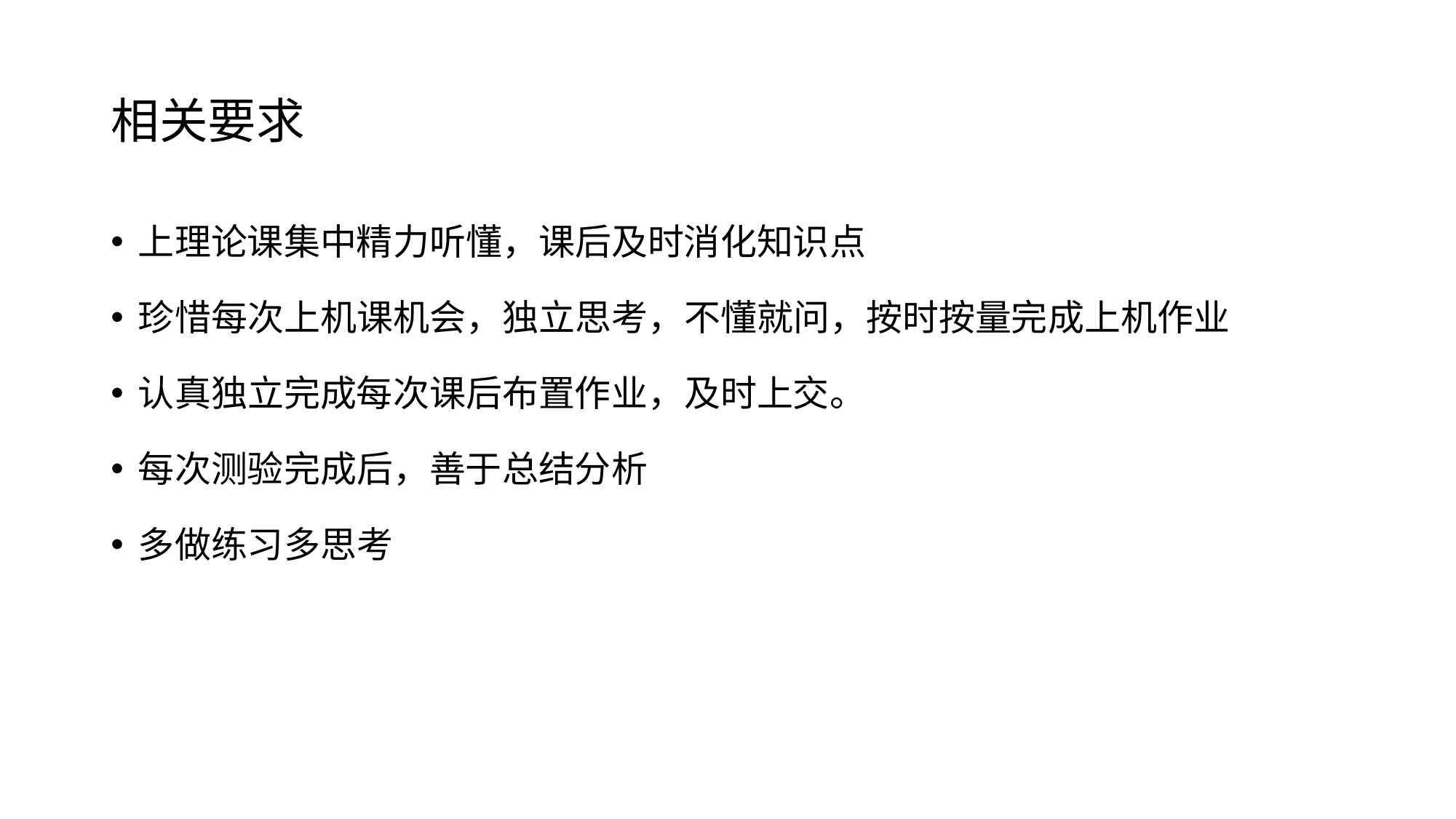

# 相关要求
上理论课集中精力听懂，课后及时消化知识点
珍惜每次上机课机会，独立思考，不懂就问，按时按量完成上机作业
认真独立完成每次课后布置作业，及时上交。
每次测验完成后，善于总结分析
多做练习多思考